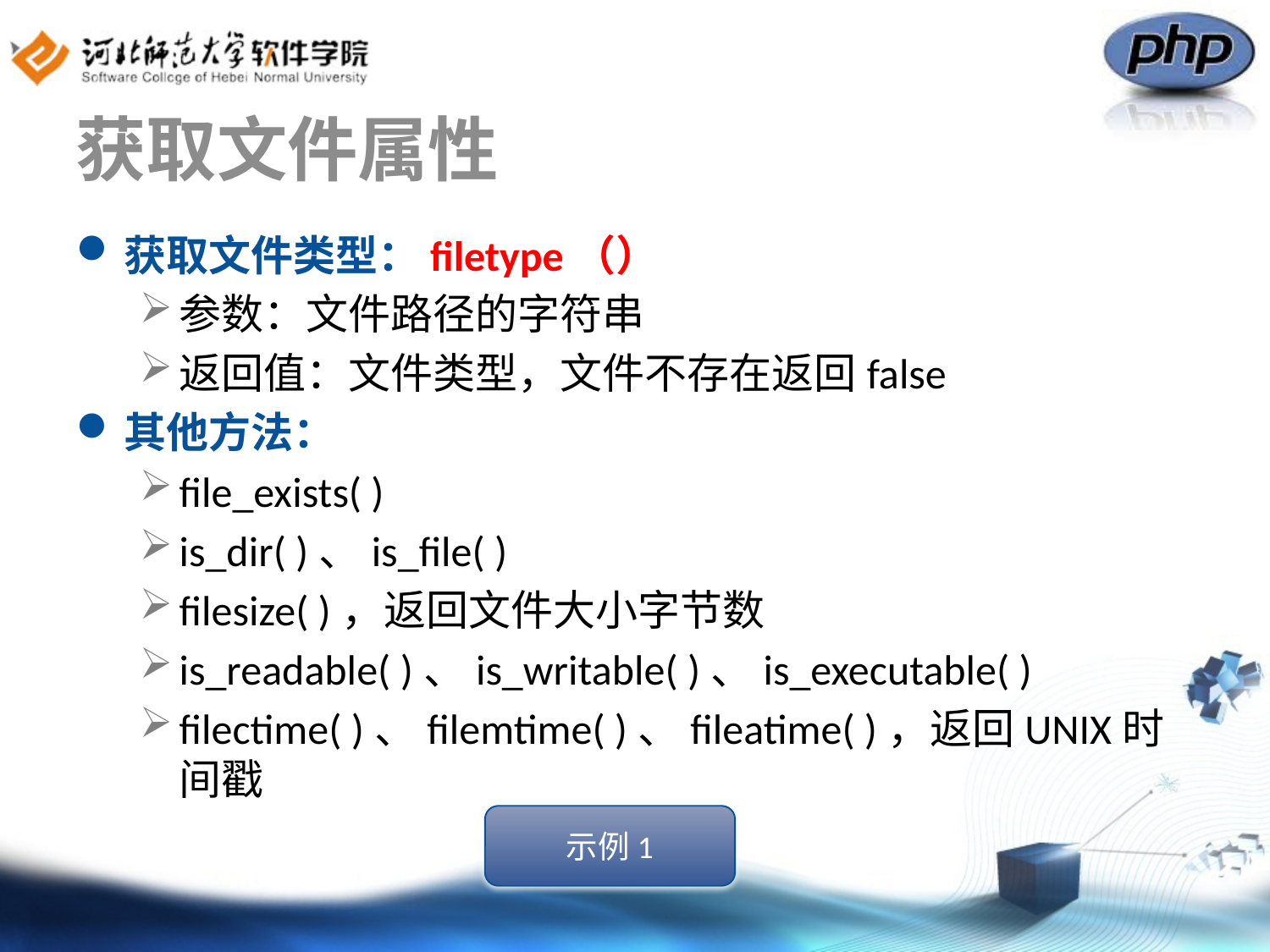

# 获取文件属性
获取文件类型：filetype（）
参数：文件路径的字符串
返回值：文件类型，文件不存在返回false
其他方法：
file_exists( )
is_dir( )、is_file( )
filesize( )，返回文件大小字节数
is_readable( )、is_writable( )、is_executable( )
filectime( )、filemtime( )、fileatime( )，返回UNIX时间戳

示例1